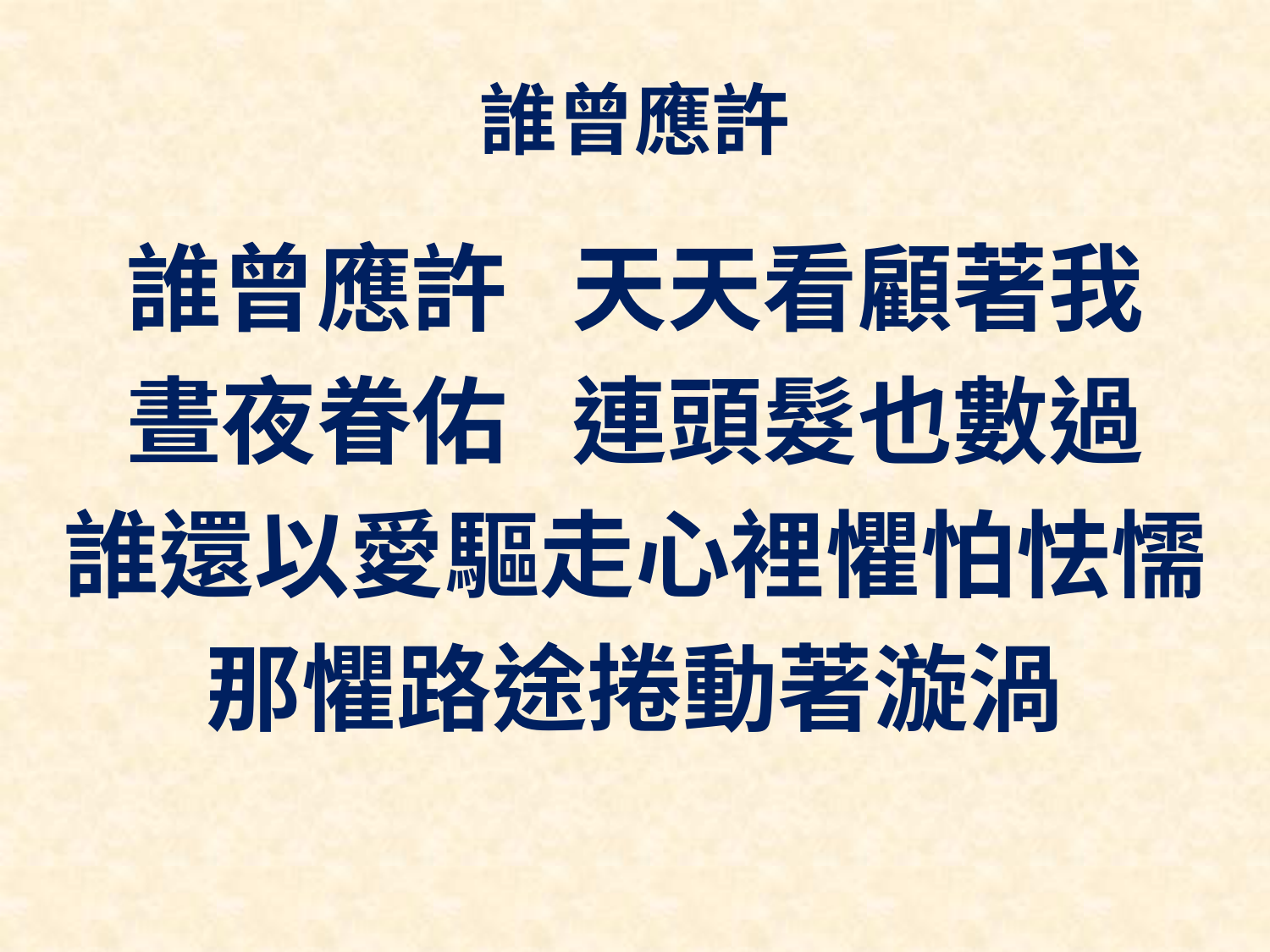

# 誰曾應許
誰曾應許   天天看顧著我
晝夜眷佑   連頭髮也數過
誰還以愛驅走心裡懼怕怯懦
那懼路途捲動著漩渦